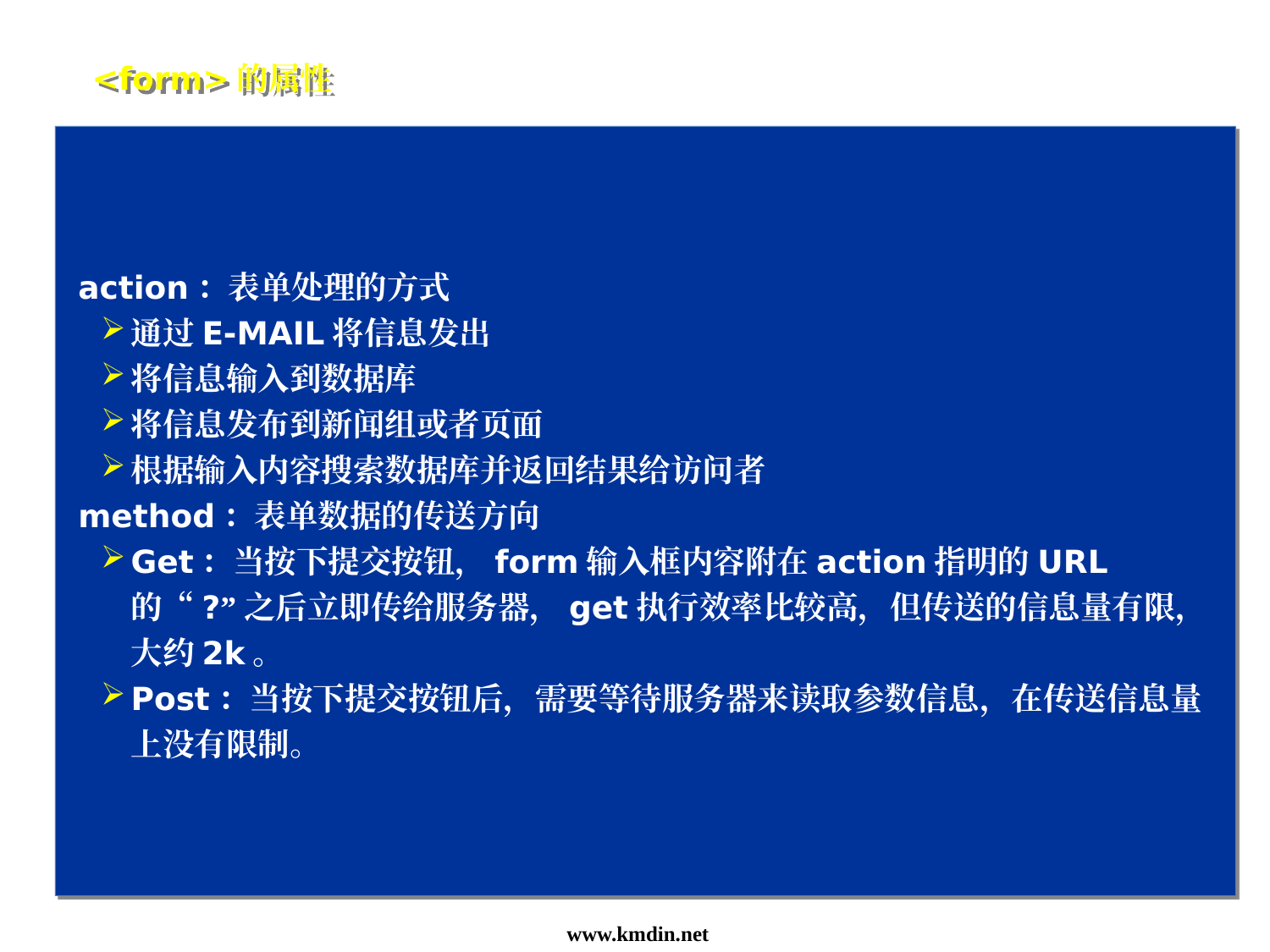

47
<form>的属性
 action：表单处理的方式
通过E-MAIL将信息发出
将信息输入到数据库
将信息发布到新闻组或者页面
根据输入内容搜索数据库并返回结果给访问者
 method：表单数据的传送方向
Get：当按下提交按钮，form输入框内容附在action指明的URL的“?”之后立即传给服务器，get执行效率比较高，但传送的信息量有限，大约2k。
Post：当按下提交按钮后，需要等待服务器来读取参数信息，在传送信息量上没有限制。